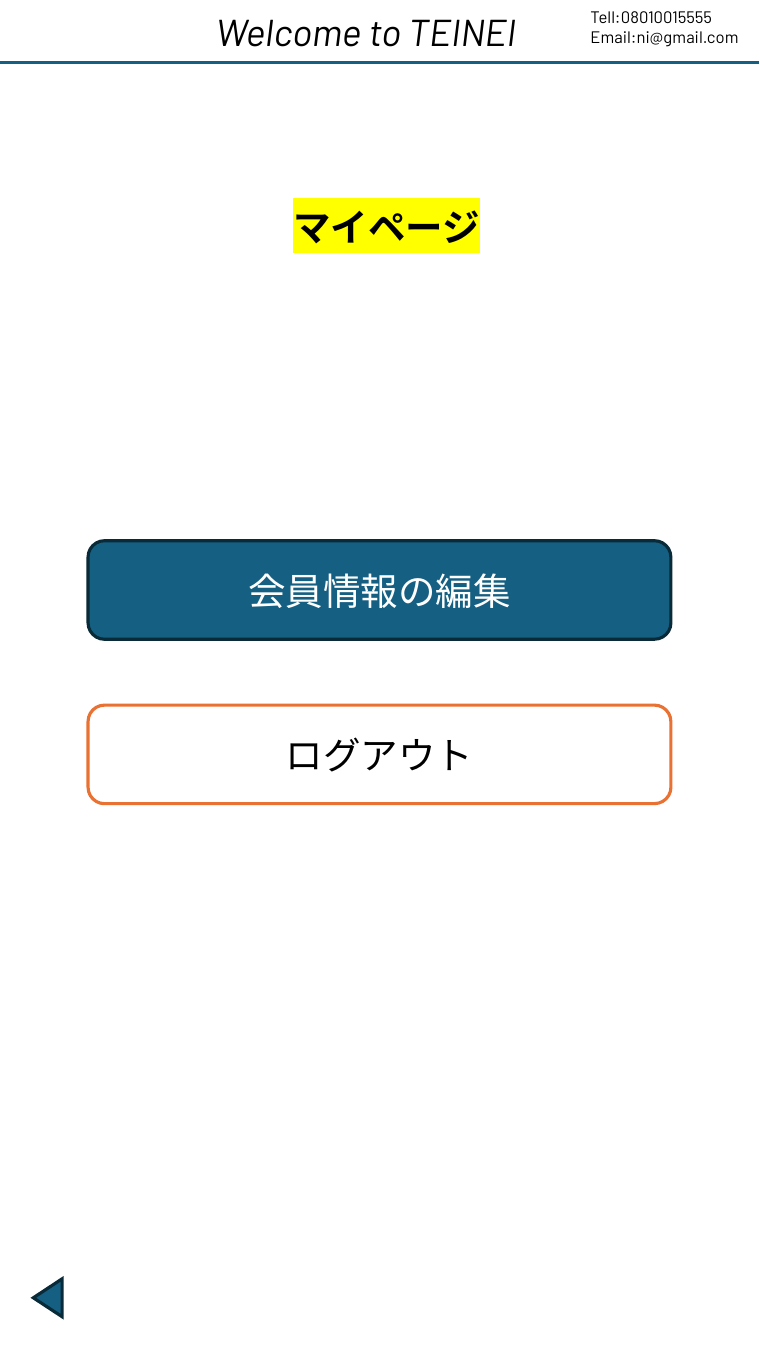

Tell:08010015555
Email:ni@gmail.com
Welcome to TEINEI
マイページ
会員情報の編集
ログアウト